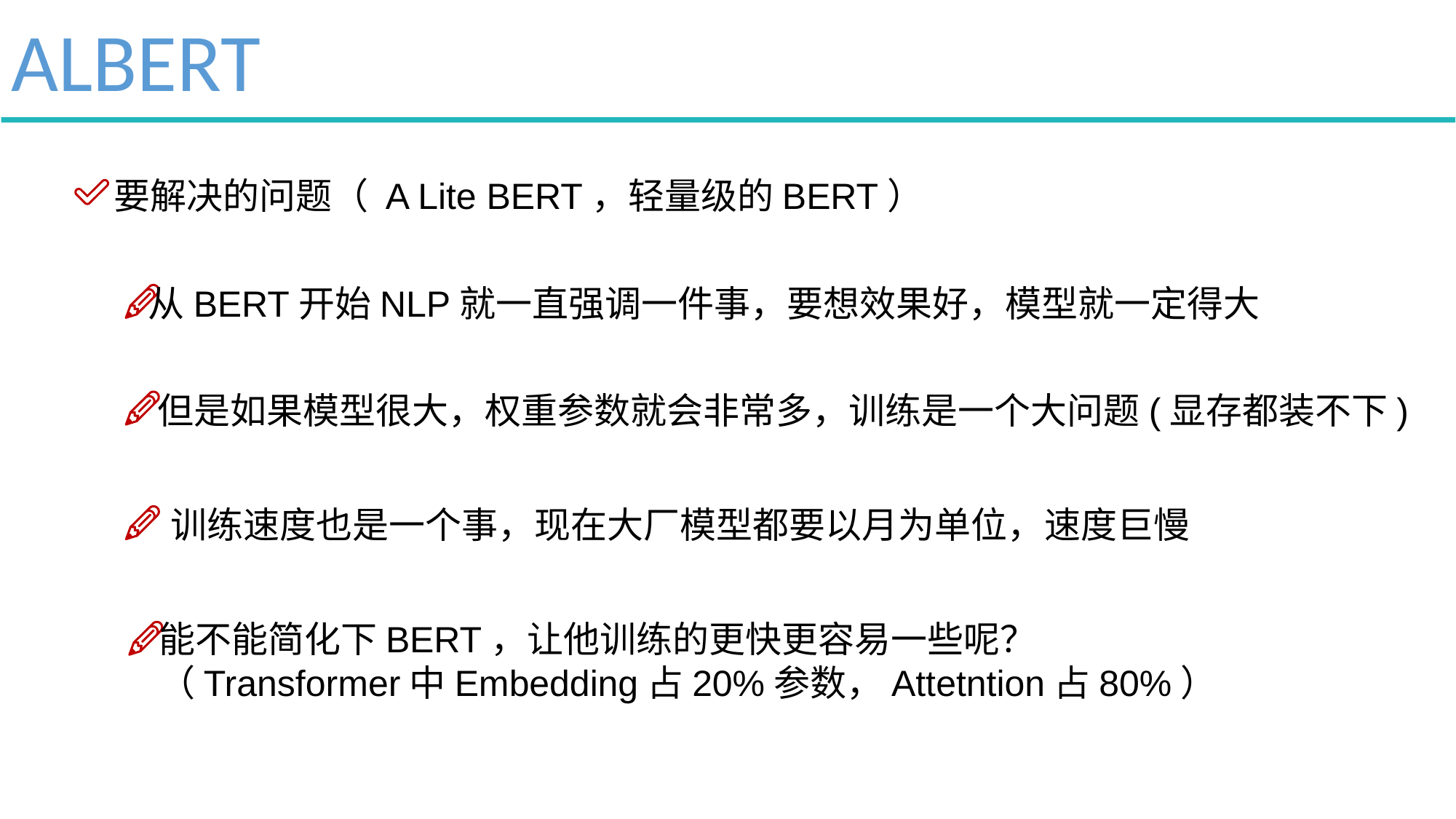

ALBERT
要解决的问题（ A Lite BERT，轻量级的BERT）

从BERT开始NLP就一直强调一件事，要想效果好，模型就一定得大

但是如果模型很大，权重参数就会非常多，训练是一个大问题(显存都装不下)

训练速度也是一个事，现在大厂模型都要以月为单位，速度巨慢

能不能简化下BERT，让他训练的更快更容易一些呢？
（Transformer中Embedding占20%参数，Attetntion占80%）